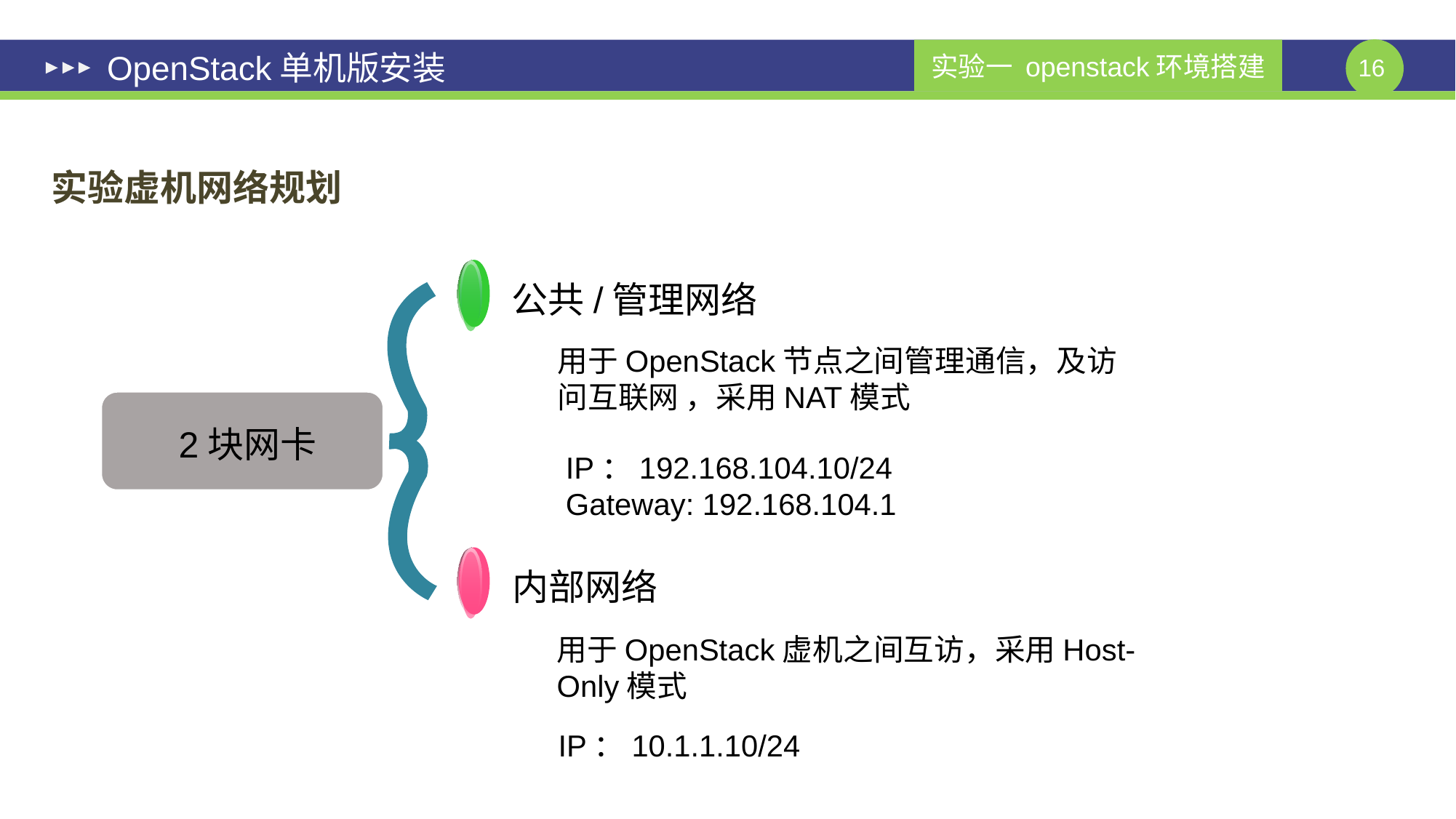

# OpenStack单机版安装
实验虚机网络规划

公共/管理网络

用于OpenStack节点之间管理通信，及访问互联网 ，采用NAT模式

2块网卡
IP：192.168.104.10/24
Gateway: 192.168.104.1

内部网络
用于OpenStack虚机之间互访，采用Host-Only模式
IP：10.1.1.10/24